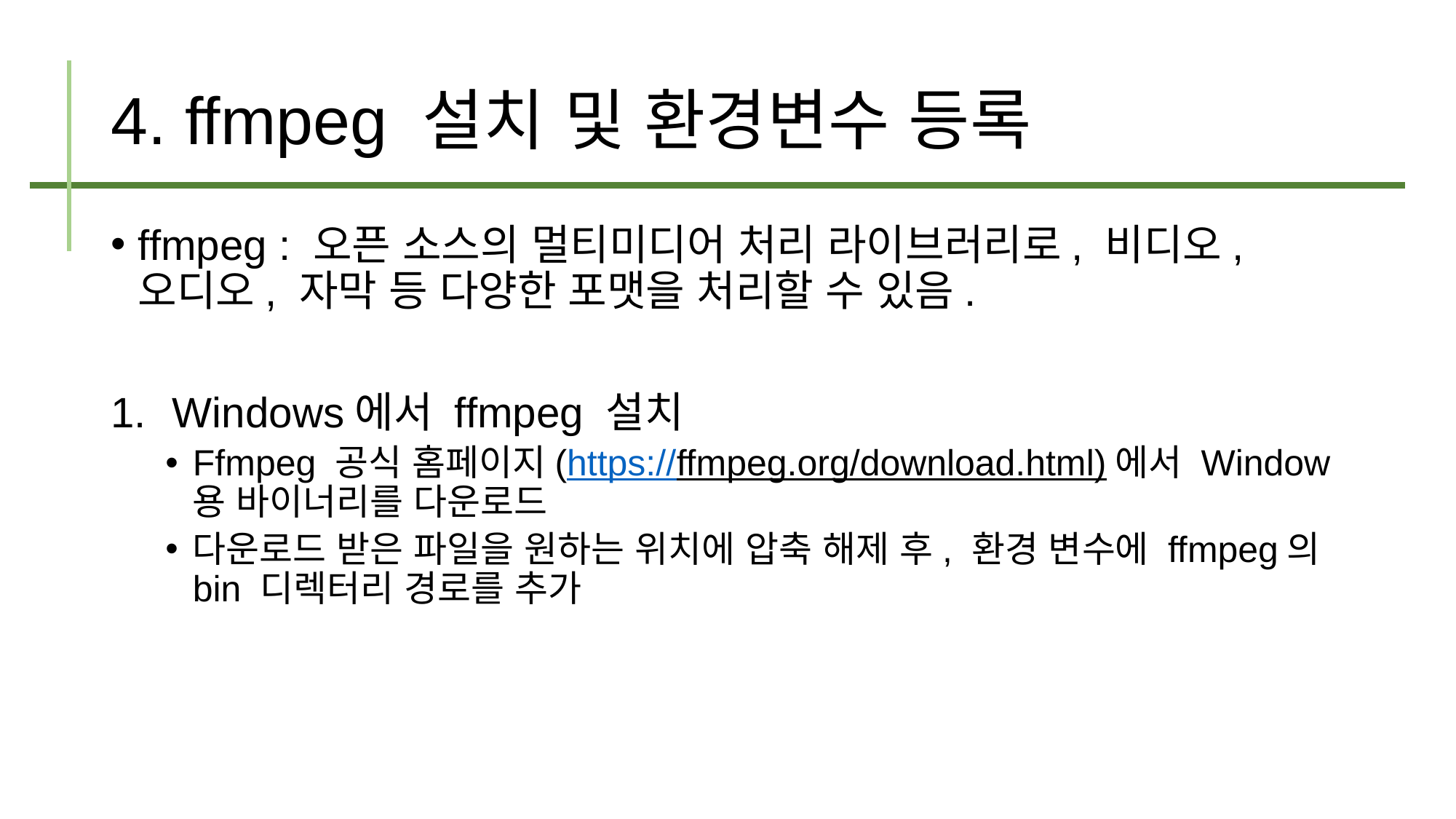

# 4. ffmpeg 설치 및 환경변수 등록
ffmpeg : 오픈 소스의 멀티미디어 처리 라이브러리로, 비디오, 오디오, 자막 등 다양한 포맷을 처리할 수 있음.

Windows에서 ffmpeg 설치
Ffmpeg 공식 홈페이지(https://ffmpeg.org/download.html)에서 Window용 바이너리를 다운로드
다운로드 받은 파일을 원하는 위치에 압축 해제 후, 환경 변수에 ffmpeg의 bin 디렉터리 경로를 추가